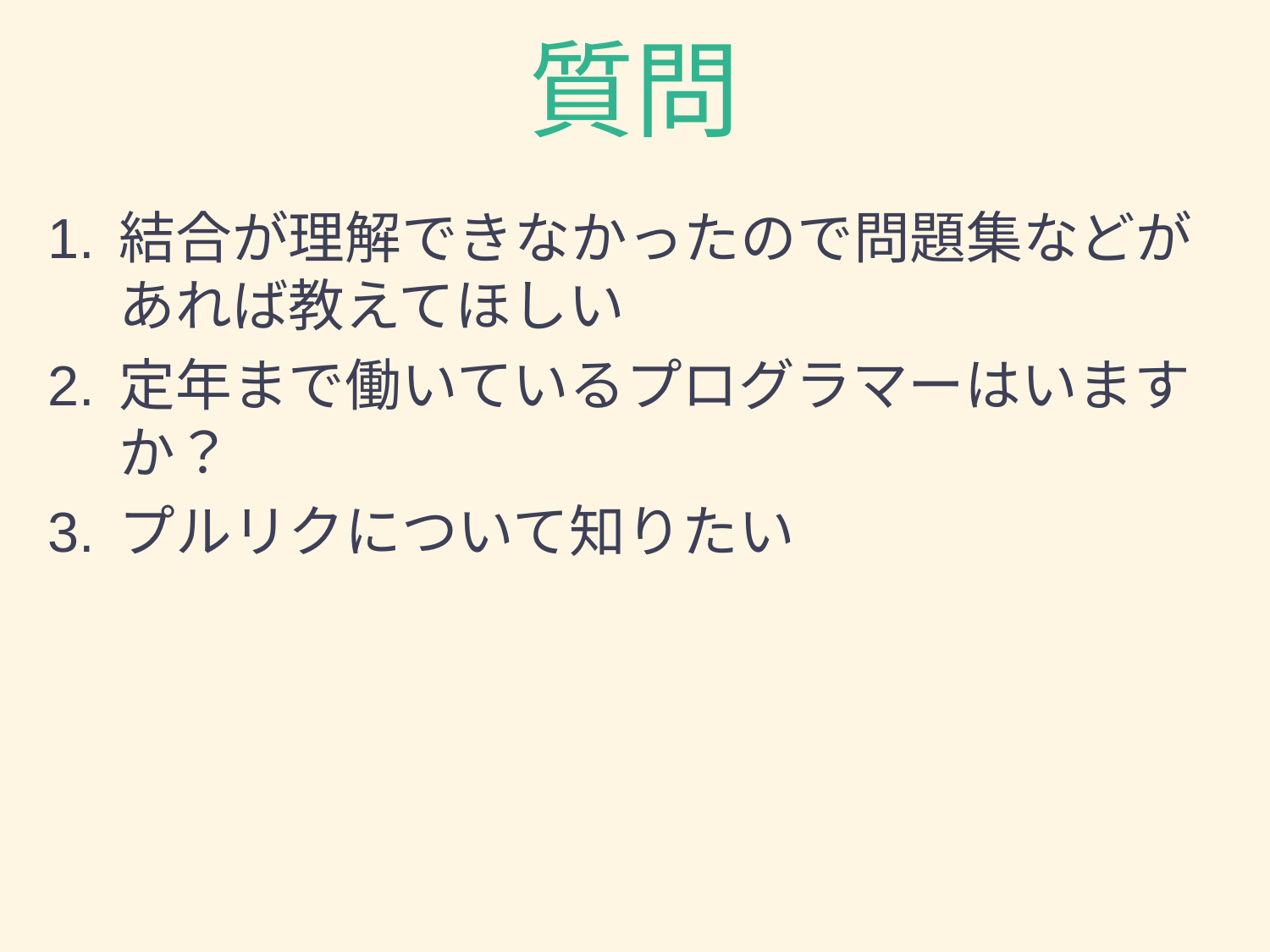

# 質問
結合が理解できなかったので問題集などがあれば教えてほしい
定年まで働いているプログラマーはいますか？
プルリクについて知りたい